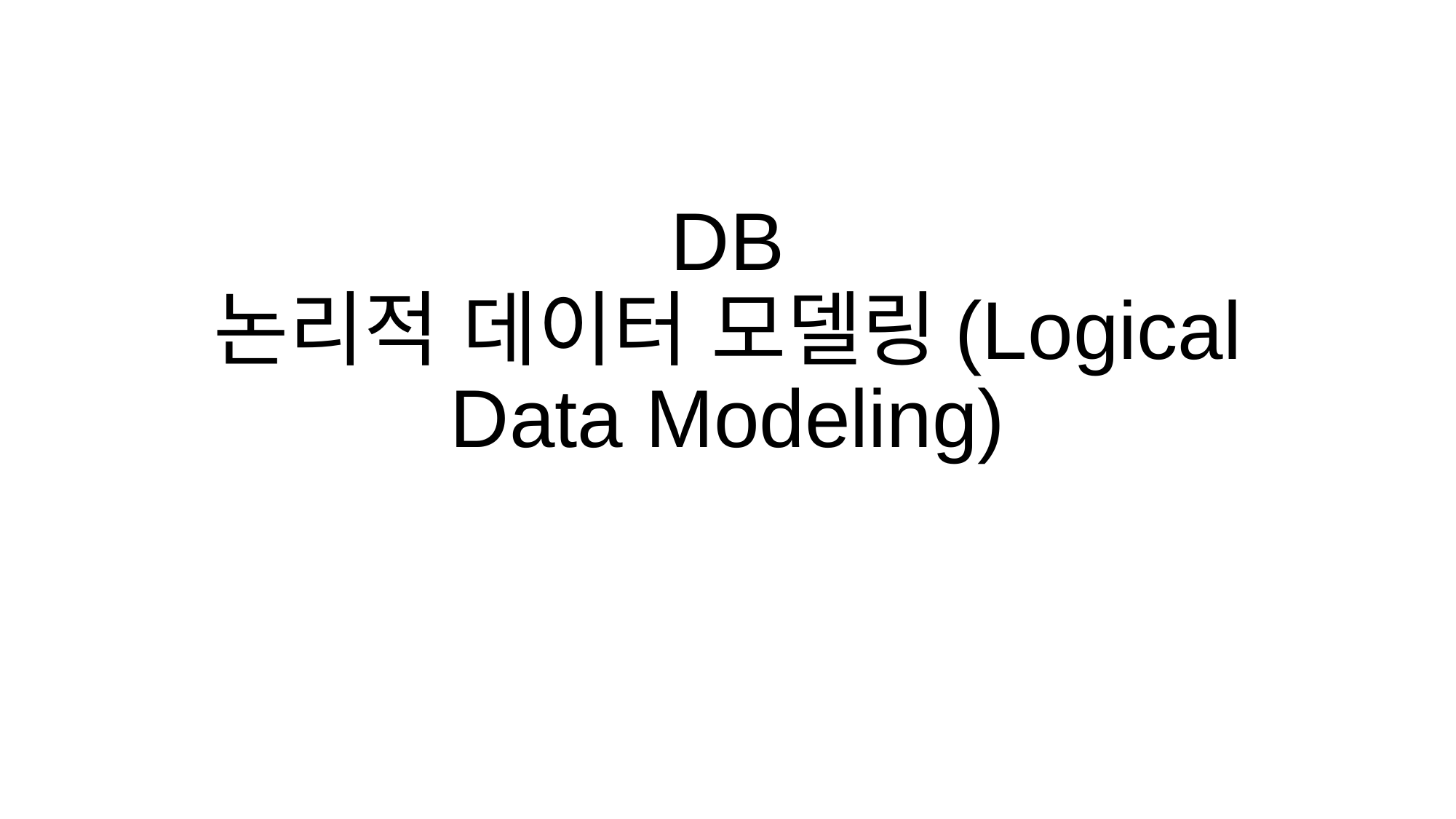

# DB 논리적 데이터 모델링(Logical Data Modeling)